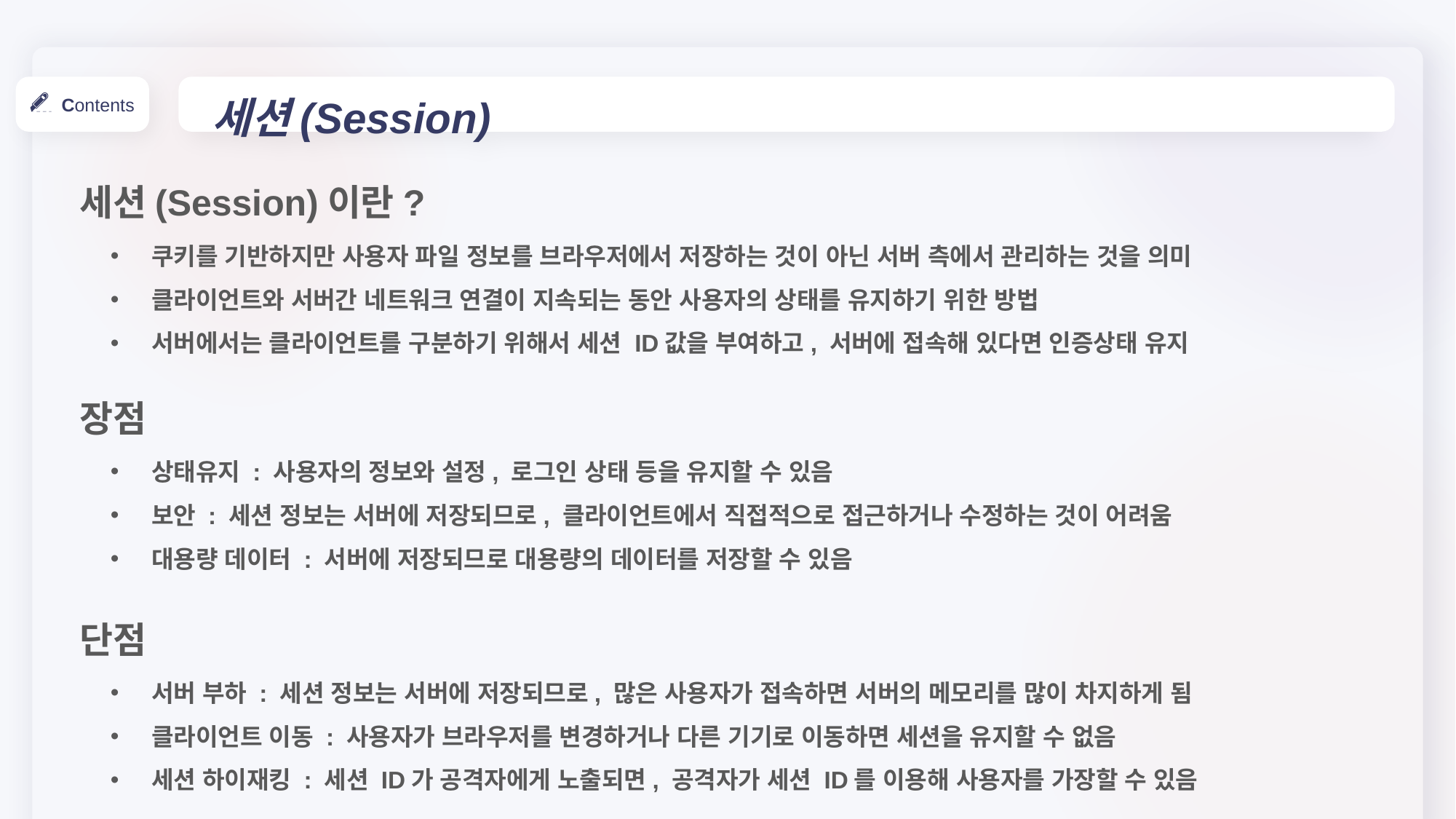

세션(Session)
Contents

세션(Session)이란?
쿠키를 기반하지만 사용자 파일 정보를 브라우저에서 저장하는 것이 아닌 서버 측에서 관리하는 것을 의미
클라이언트와 서버간 네트워크 연결이 지속되는 동안 사용자의 상태를 유지하기 위한 방법
서버에서는 클라이언트를 구분하기 위해서 세션 ID값을 부여하고, 서버에 접속해 있다면 인증상태 유지
장점
상태유지 : 사용자의 정보와 설정, 로그인 상태 등을 유지할 수 있음
보안 : 세션 정보는 서버에 저장되므로, 클라이언트에서 직접적으로 접근하거나 수정하는 것이 어려움
대용량 데이터 : 서버에 저장되므로 대용량의 데이터를 저장할 수 있음
단점
서버 부하 : 세션 정보는 서버에 저장되므로, 많은 사용자가 접속하면 서버의 메모리를 많이 차지하게 됨
클라이언트 이동 : 사용자가 브라우저를 변경하거나 다른 기기로 이동하면 세션을 유지할 수 없음
세션 하이재킹 : 세션 ID가 공격자에게 노출되면, 공격자가 세션 ID를 이용해 사용자를 가장할 수 있음